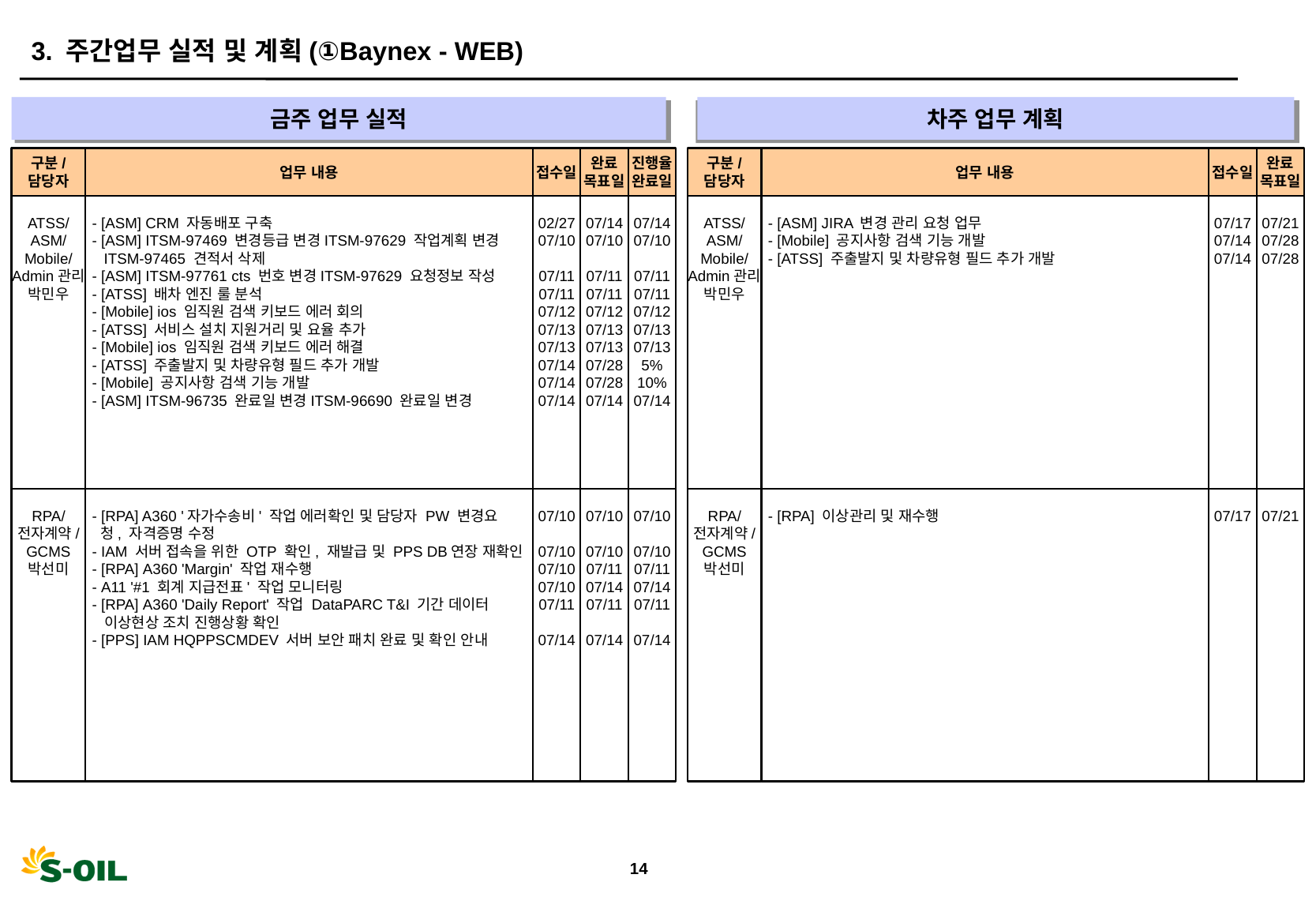

3. 주간업무 실적 및 계획(①Baynex - WEB)
금주 업무 실적
차주 업무 계획
" "
" "
구분/
담당자
업무 내용
접수일
완료
목표일
진행율
완료일
구분/
담당자
업무 내용
접수일
완료
목표일
ATSS/
ASM/
Mobile/
Admin관리
박민우

- [ASM] CRM 자동배포 구축
- [ASM] ITSM-97469 변경등급 변경ITSM-97629 작업계획 변경
  ITSM-97465 견적서 삭제
- [ASM] ITSM-97761 cts 번호 변경ITSM-97629 요청정보 작성
- [ATSS] 배차 엔진 룰 분석
- [Mobile] ios 임직원 검색 키보드 에러 회의
- [ATSS] 서비스 설치 지원거리 및 요율 추가
- [Mobile] ios 임직원 검색 키보드 에러 해결
- [ATSS] 주출발지 및 차량유형 필드 추가 개발
- [Mobile] 공지사항 검색 기능 개발
- [ASM] ITSM-96735 완료일 변경ITSM-96690 완료일 변경
02/27
07/10
07/11
07/11
07/12
07/13
07/13
07/14
07/14
07/14
07/14
07/10
07/11
07/11
07/12
07/13
07/13
07/28
07/28
07/14
07/14
07/10
07/11
07/11
07/12
07/13
07/13
5%
10%
07/14
ATSS/
ASM/
Mobile/
Admin관리
박민우

- [ASM] JIRA 변경 관리 요청 업무
- [Mobile] 공지사항 검색 기능 개발
- [ATSS] 주출발지 및 차량유형 필드 추가 개발
07/17
07/14
07/14
07/21
07/28
07/28
RPA/
전자계약/
GCMS
박선미

- [RPA] A360 '자가수송비' 작업 에러확인 및 담당자 PW 변경요
  청, 자격증명 수정
- IAM 서버 접속을 위한 OTP 확인, 재발급 및 PPS DB연장 재확인
- [RPA] A360 'Margin' 작업 재수행
- A11 '#1 회계 지급전표' 작업 모니터링
- [RPA] A360 'Daily Report' 작업 DataPARC T&I 기간 데이터
   이상현상 조치 진행상황 확인
- [PPS] IAM HQPPSCMDEV 서버 보안 패치 완료 및 확인 안내
07/10
07/10
07/10
07/10
07/11
07/14
07/10
07/10
07/11
07/14
07/11
07/14
07/10
07/10
07/11
07/14
07/11
07/14
RPA/
전자계약/
GCMS
박선미

- [RPA] 이상관리 및 재수행
07/17
07/21